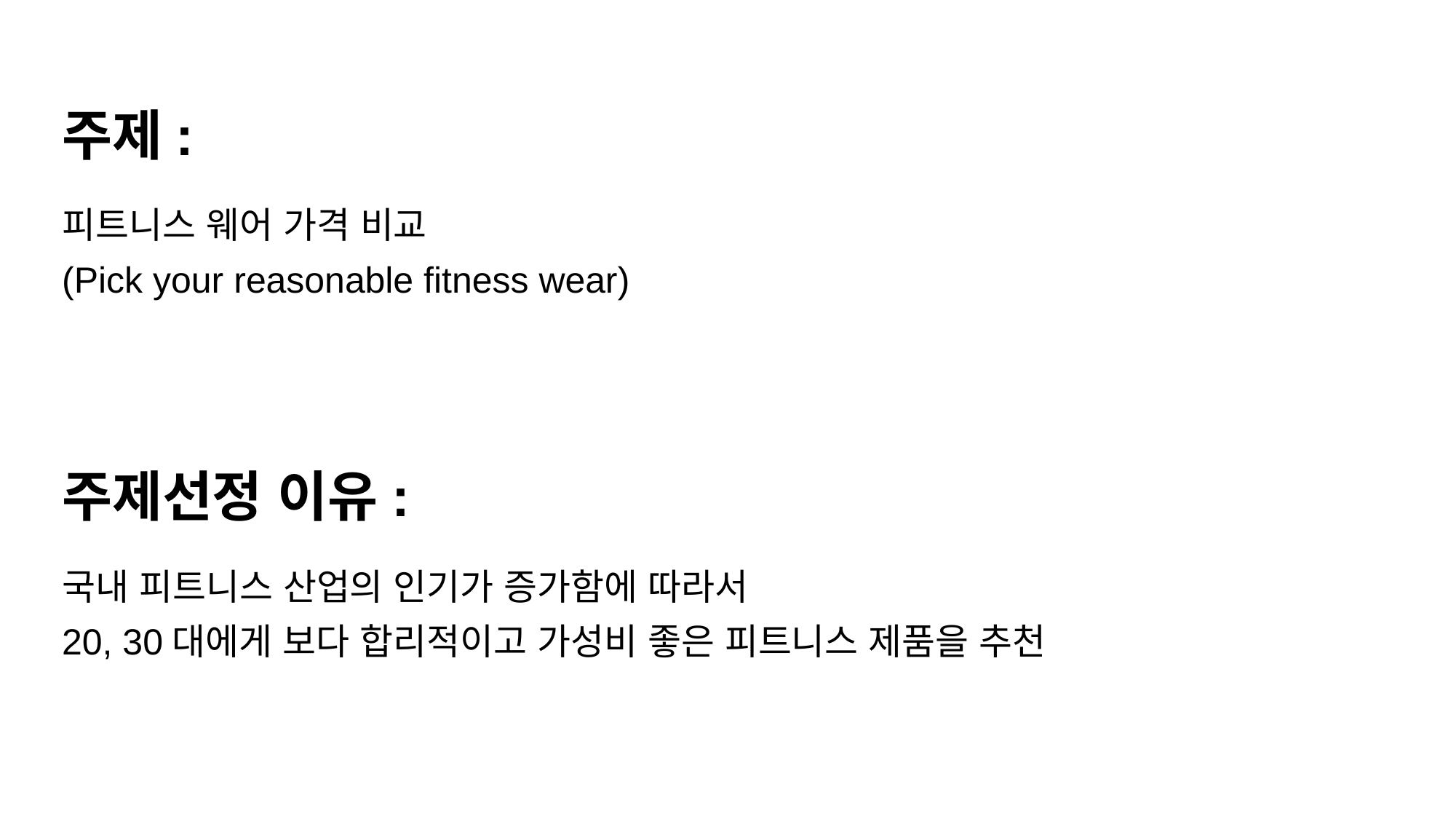

주제:
피트니스 웨어 가격 비교
(Pick your reasonable fitness wear)
주제선정 이유:
국내 피트니스 산업의 인기가 증가함에 따라서
20, 30대에게 보다 합리적이고 가성비 좋은 피트니스 제품을 추천